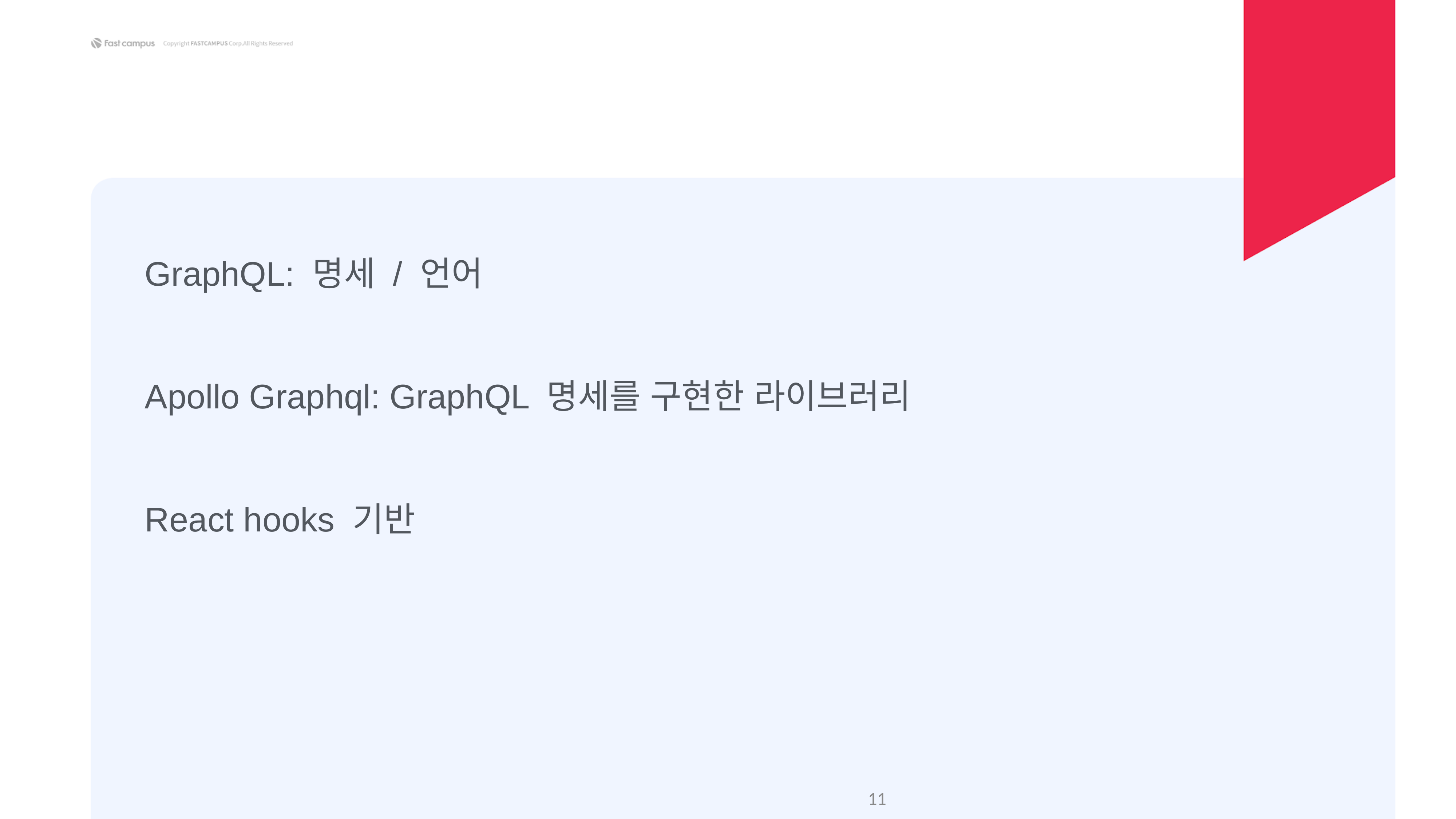

GraphQL: 명세 / 언어

Apollo Graphql: GraphQL 명세를 구현한 라이브러리

React hooks 기반
11